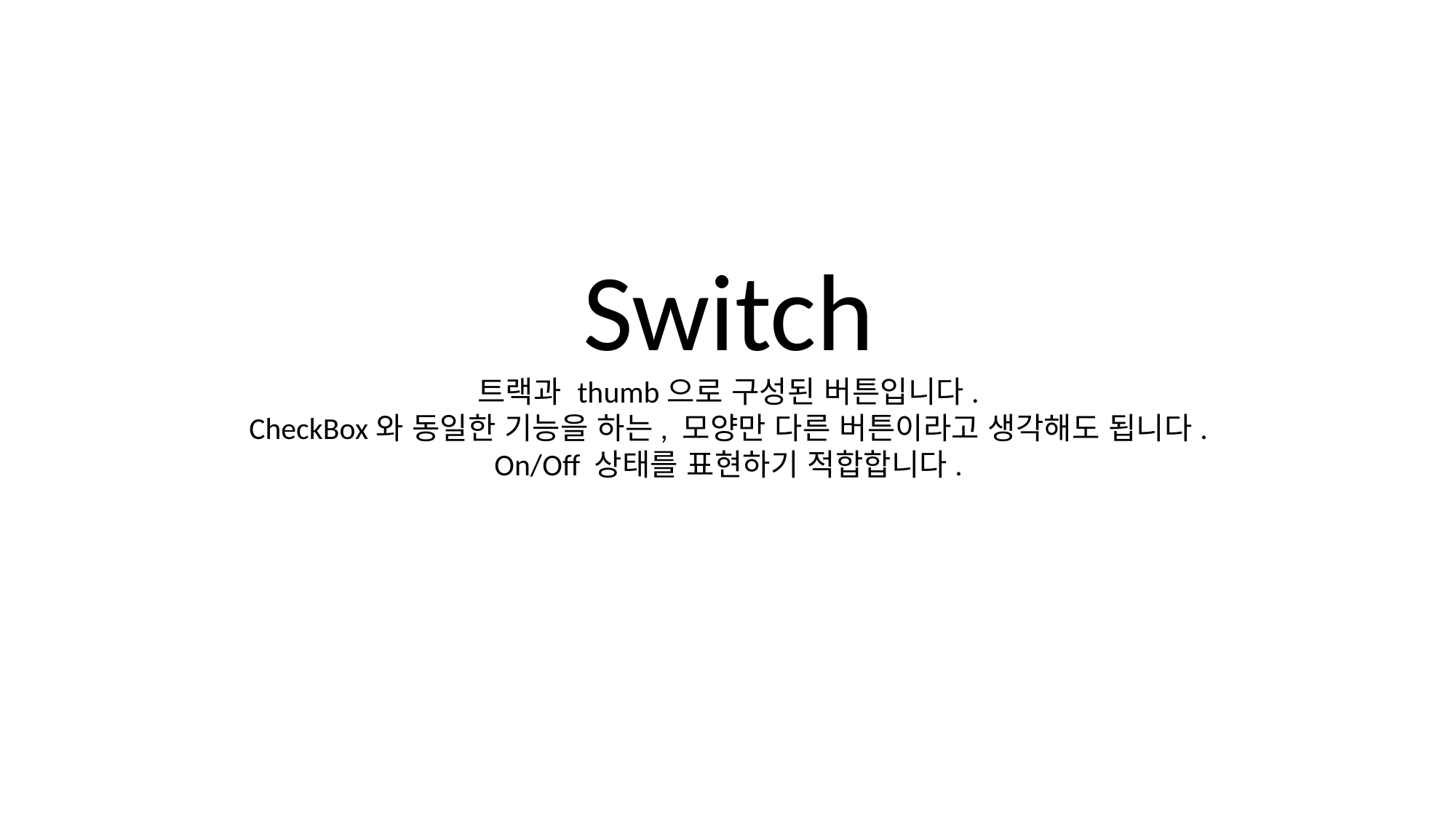

Switch
트랙과 thumb으로 구성된 버튼입니다.
CheckBox와 동일한 기능을 하는, 모양만 다른 버튼이라고 생각해도 됩니다.
On/Off 상태를 표현하기 적합합니다.